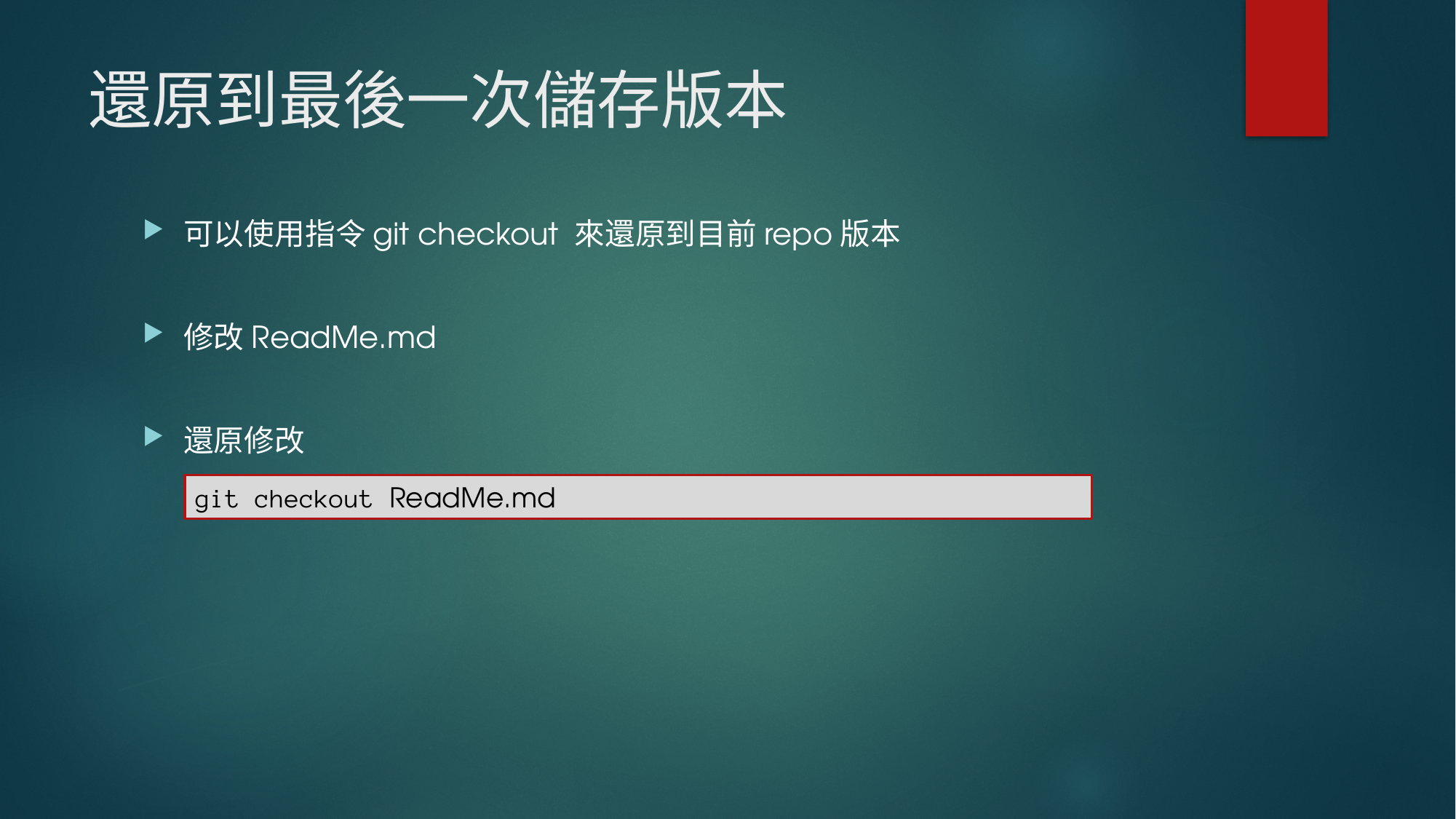

# 還原到最後一次儲存版本
可以使用指令git checkout 來還原到目前repo版本

修改ReadMe.md

還原修改

git checkout ReadMe.md